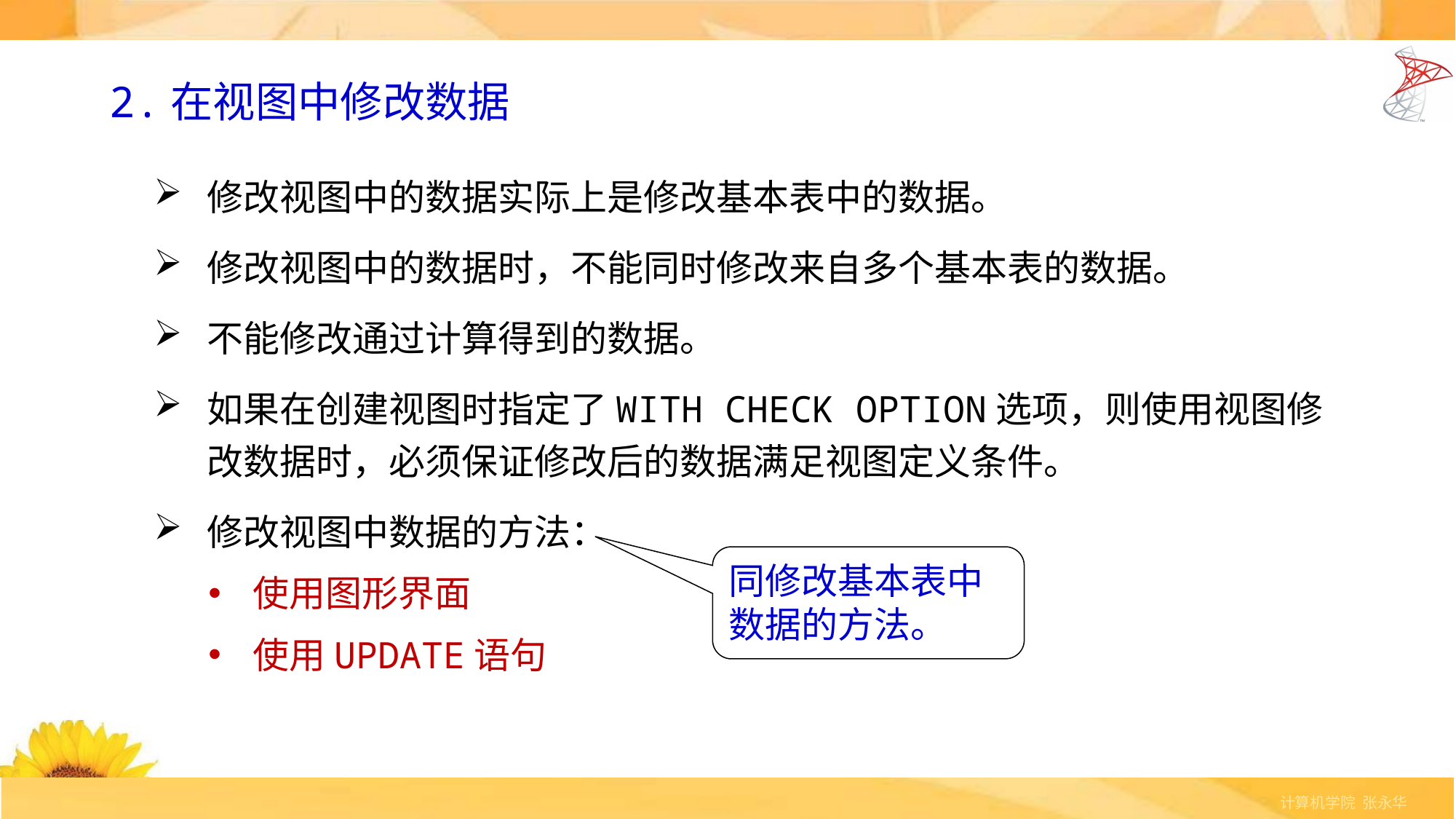

# 2.在视图中修改数据
修改视图中的数据实际上是修改基本表中的数据。
修改视图中的数据时，不能同时修改来自多个基本表的数据。
不能修改通过计算得到的数据。
如果在创建视图时指定了WITH CHECK OPTION选项，则使用视图修改数据时，必须保证修改后的数据满足视图定义条件。
修改视图中数据的方法：
 使用图形界面
 使用UPDATE语句

同修改基本表中数据的方法。